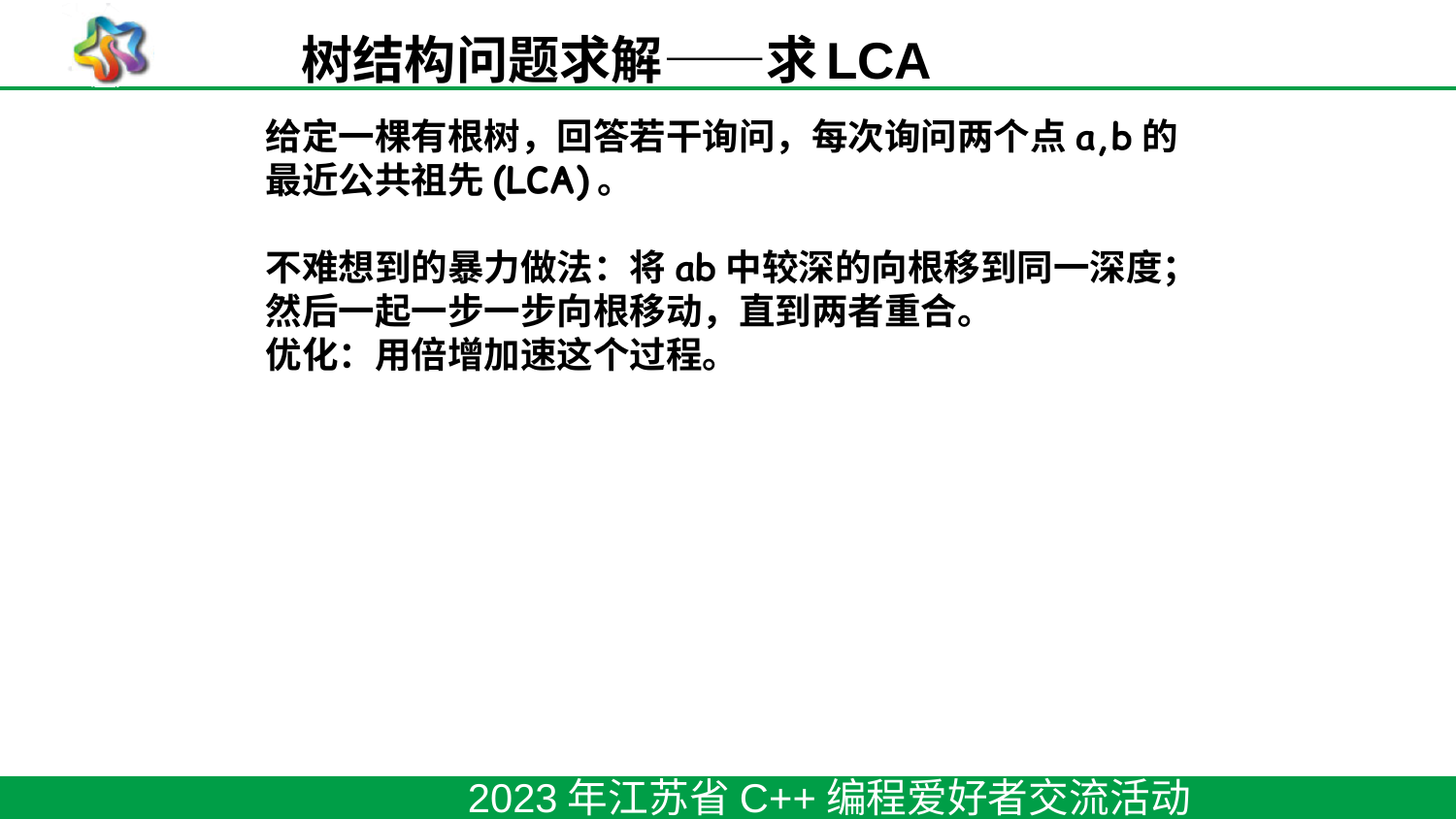

# 树结构问题求解——求LCA
给定一棵有根树，回答若干询问，每次询问两个点a,b的最近公共祖先(LCA)。

不难想到的暴力做法：将ab中较深的向根移到同一深度；然后一起一步一步向根移动，直到两者重合。
优化：用倍增加速这个过程。